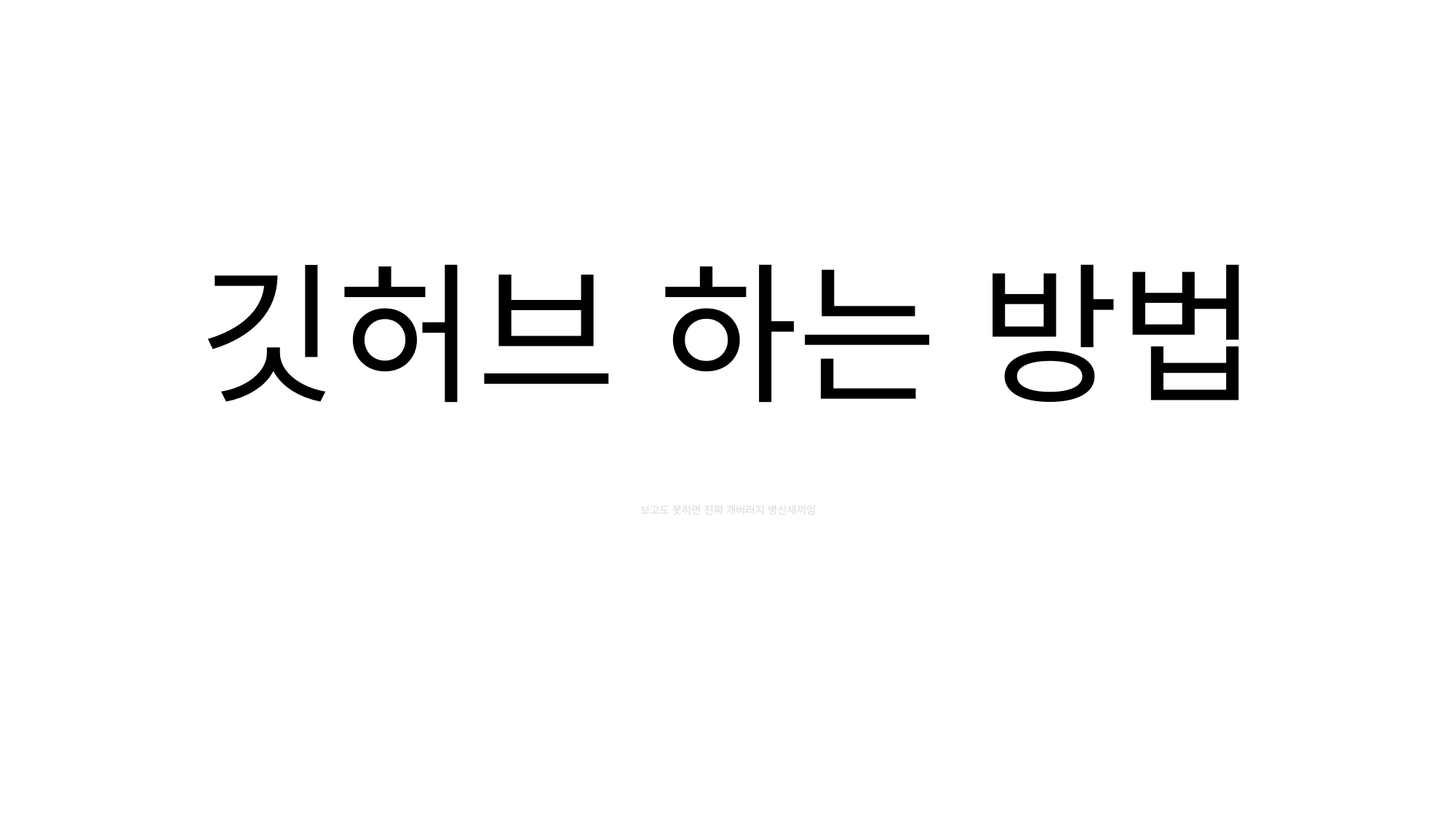

# 깃허브 하는 방법 보고도 못하면 진짜 개버러지 병신새끼임